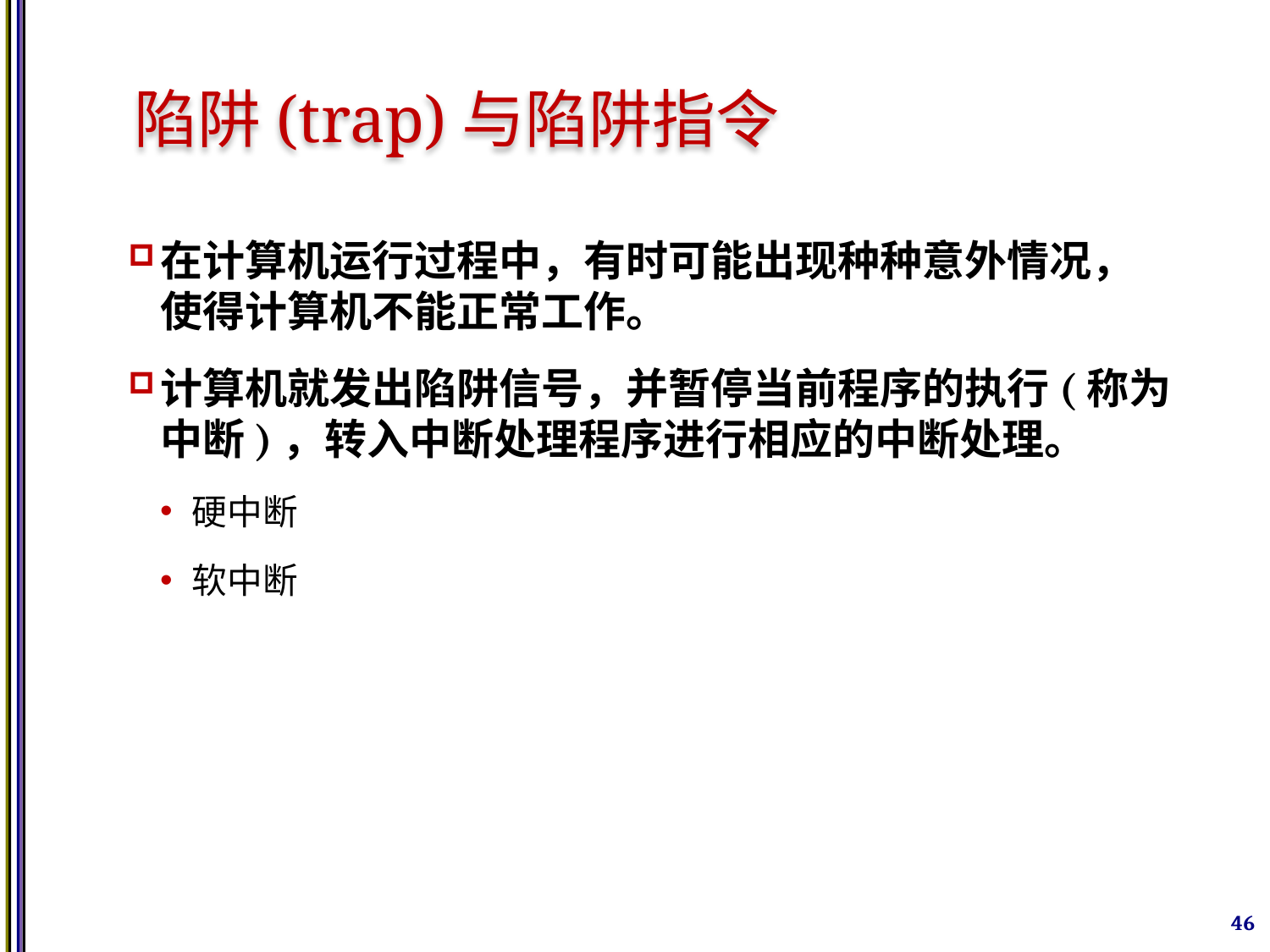

# 陷阱(trap)与陷阱指令
在计算机运行过程中，有时可能出现种种意外情况，使得计算机不能正常工作。
计算机就发出陷阱信号，并暂停当前程序的执行(称为中断)，转入中断处理程序进行相应的中断处理。
硬中断
软中断
46